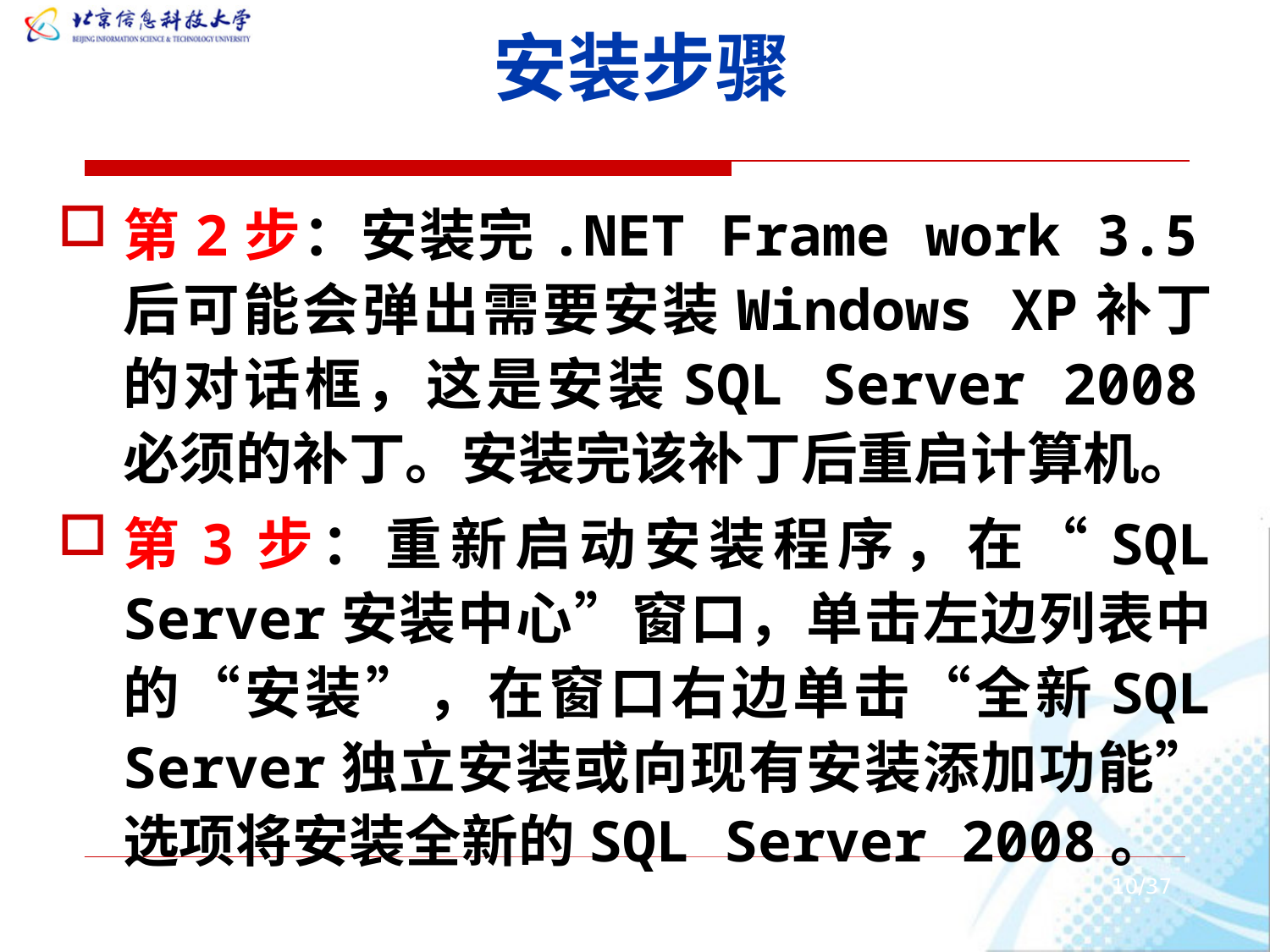

# 安装步骤
第2步：安装完.NET Frame work 3.5后可能会弹出需要安装Windows XP补丁的对话框，这是安装SQL Server 2008必须的补丁。安装完该补丁后重启计算机。
第3步：重新启动安装程序，在“SQL Server安装中心”窗口，单击左边列表中的“安装”，在窗口右边单击“全新SQL Server独立安装或向现有安装添加功能”选项将安装全新的SQL Server 2008。

10/37